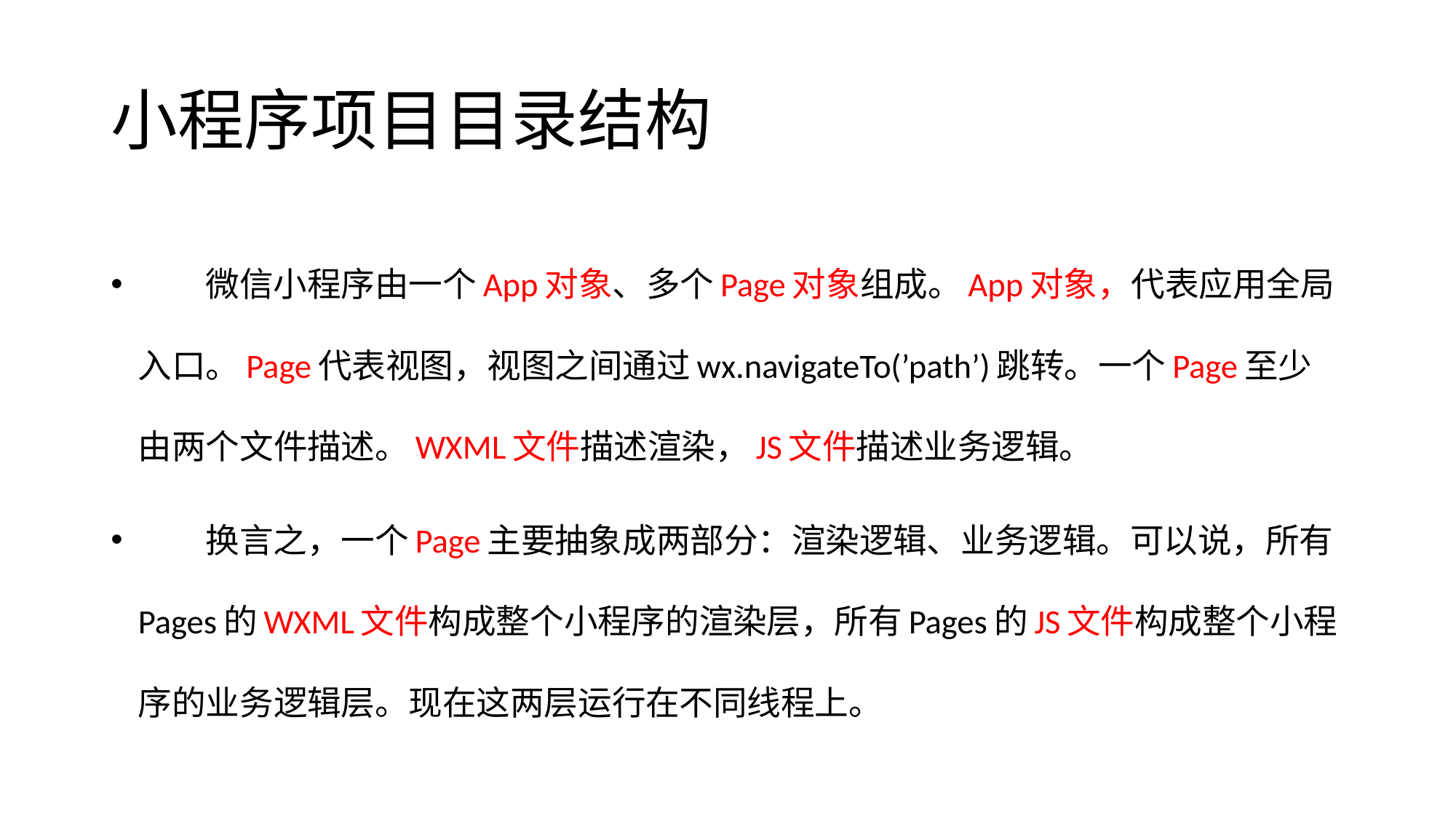

# 小程序项目目录结构
        微信小程序由一个App对象、多个Page对象组成。App对象，代表应用全局入口。Page代表视图，视图之间通过wx.navigateTo(’path’)跳转。一个Page至少由两个文件描述。WXML文件描述渲染，JS文件描述业务逻辑。
        换言之，一个Page主要抽象成两部分：渲染逻辑、业务逻辑。可以说，所有Pages的WXML文件构成整个小程序的渲染层，所有Pages的JS文件构成整个小程序的业务逻辑层。现在这两层运行在不同线程上。